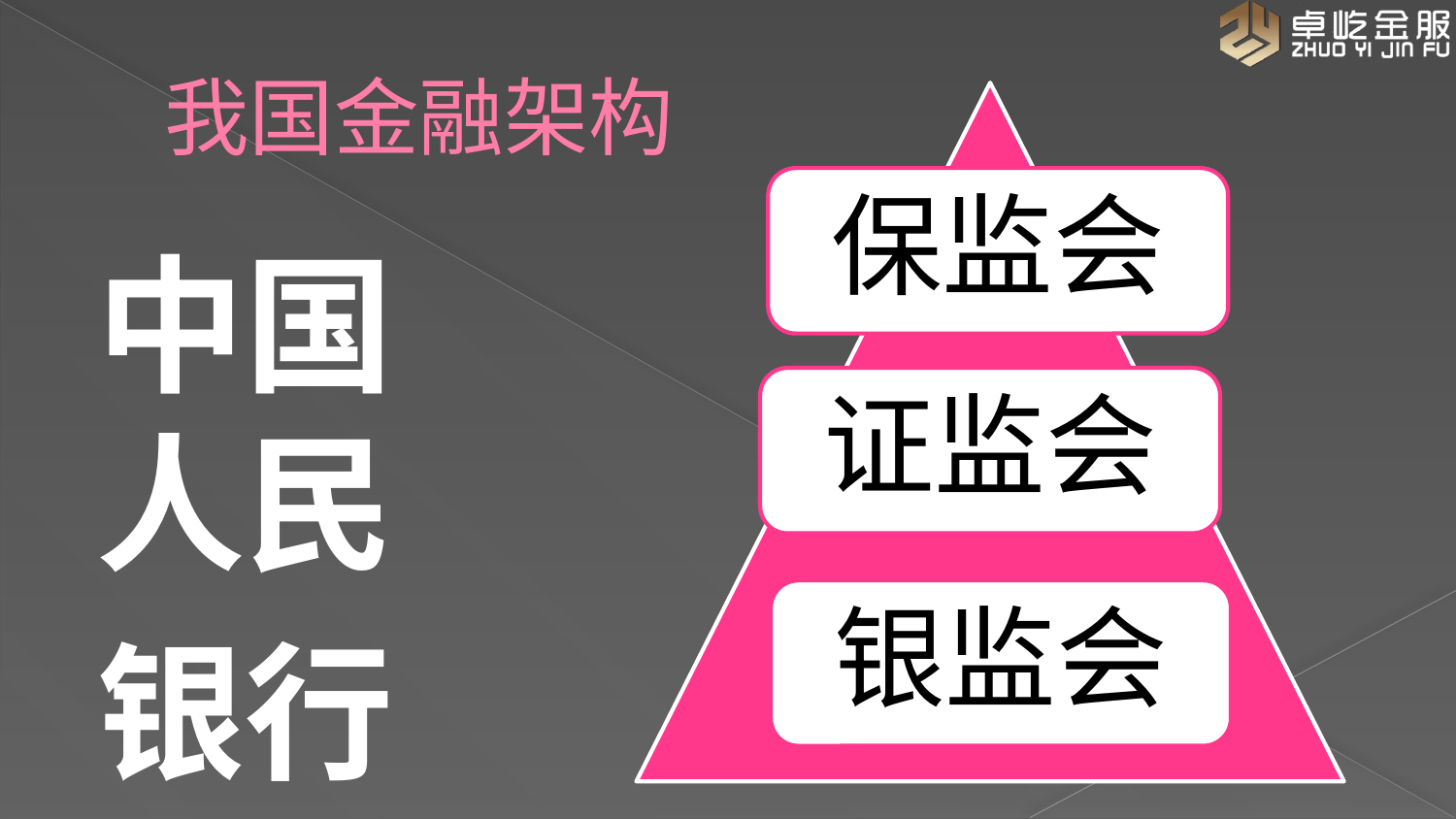

# 我国金融架构

保监会
中国   人民
银行

证监会

银监会